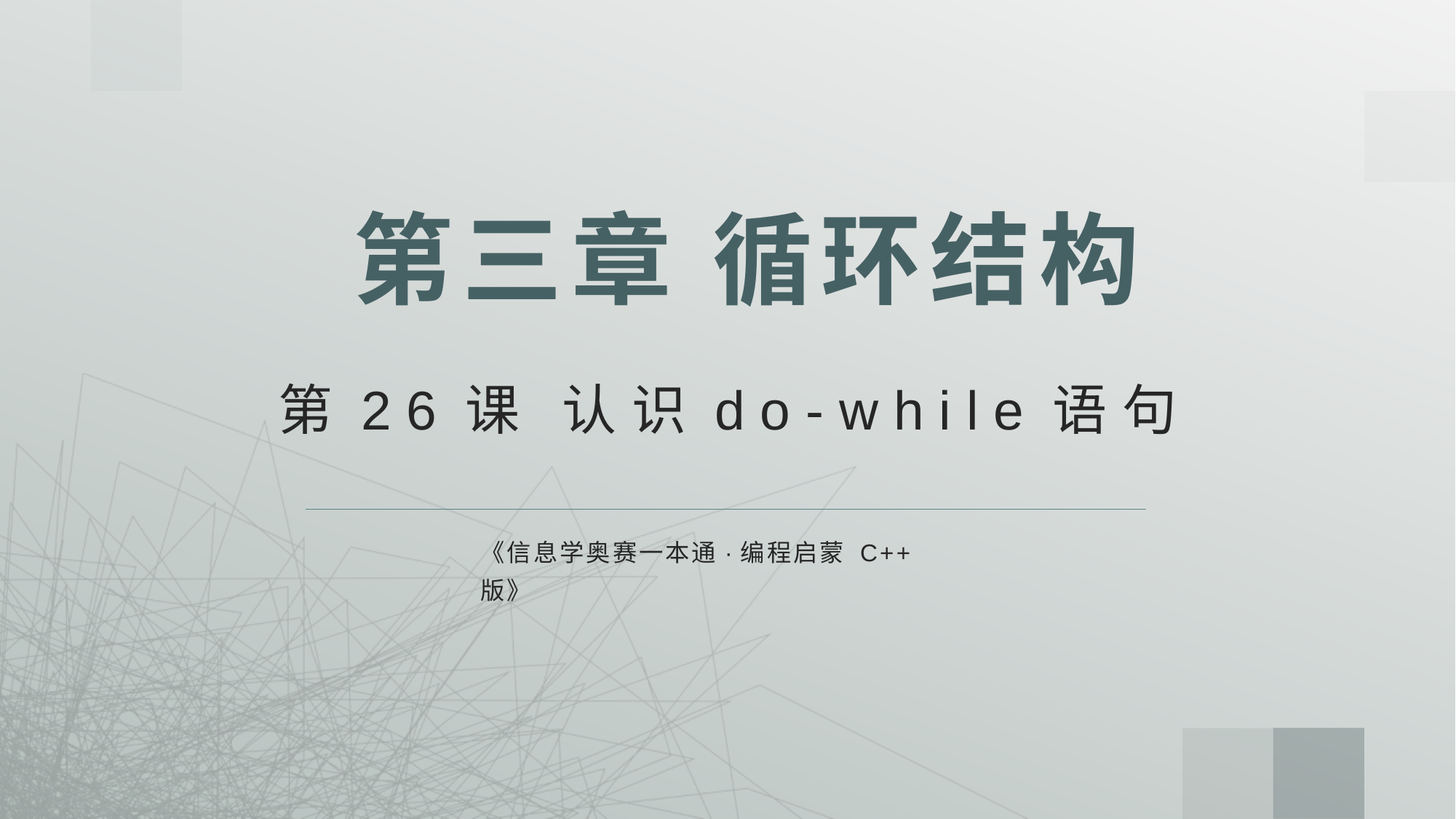

# 第三章 循环结构
第26课 认识do-while语句
《信息学奥赛一本通·编程启蒙 C++版》